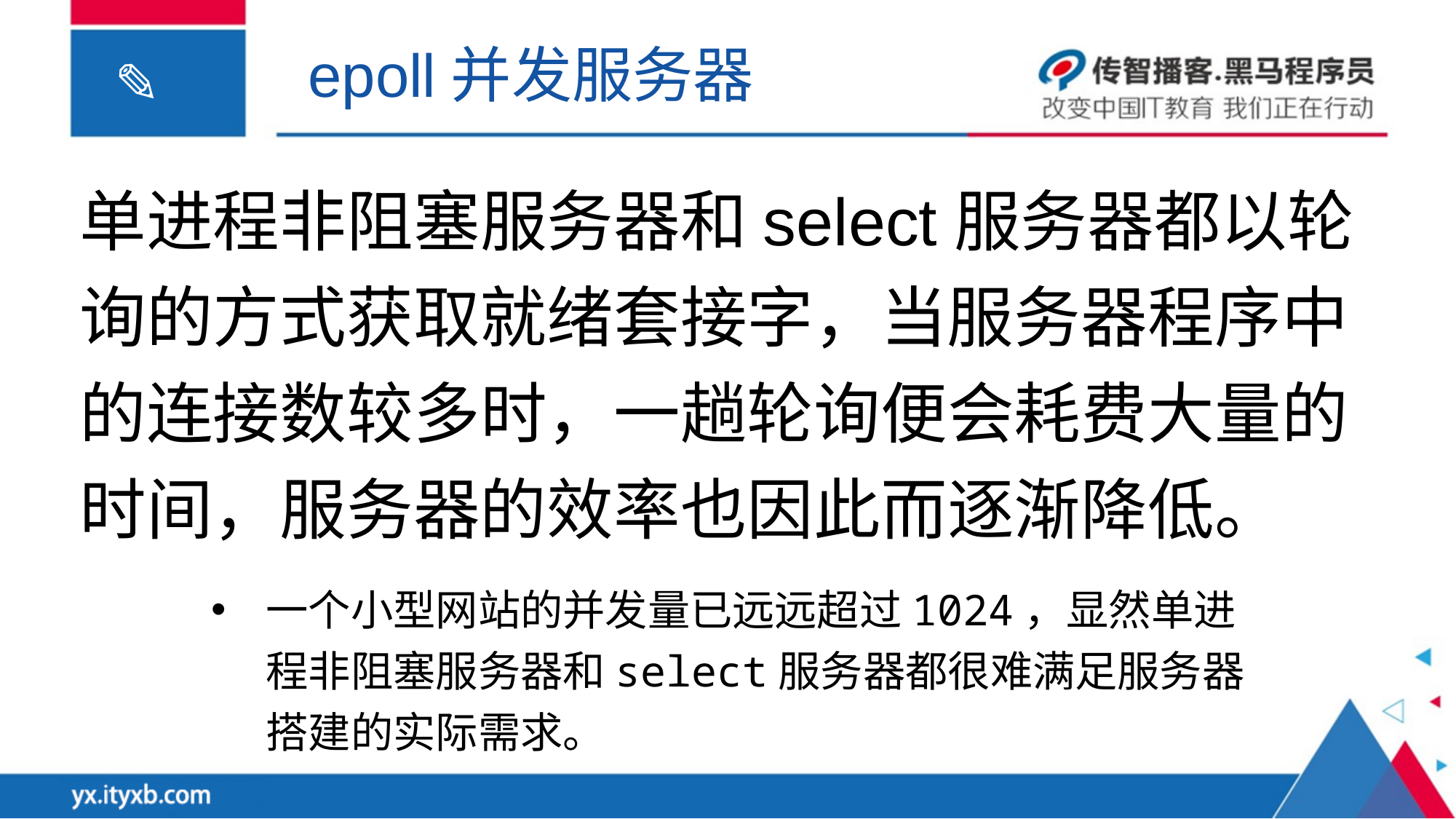

epoll并发服务器
单进程非阻塞服务器和select服务器都以轮询的方式获取就绪套接字，当服务器程序中的连接数较多时，一趟轮询便会耗费大量的时间，服务器的效率也因此而逐渐降低。
一个小型网站的并发量已远远超过1024，显然单进程非阻塞服务器和select服务器都很难满足服务器搭建的实际需求。